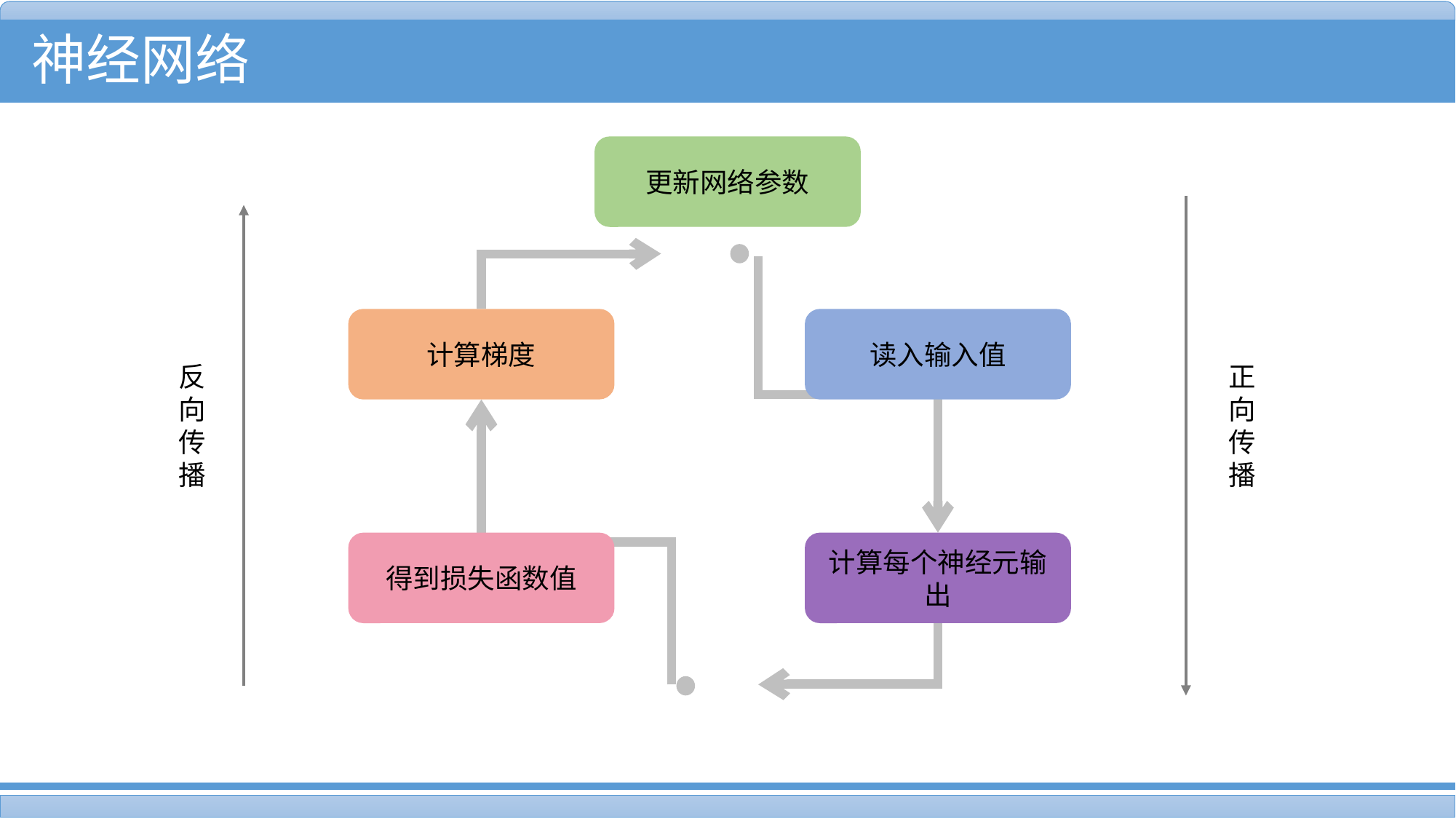

神经网络
更新网络参数

计算梯度
读入输入值
反向传播
正向传播
得到损失函数值
计算每个神经元输出